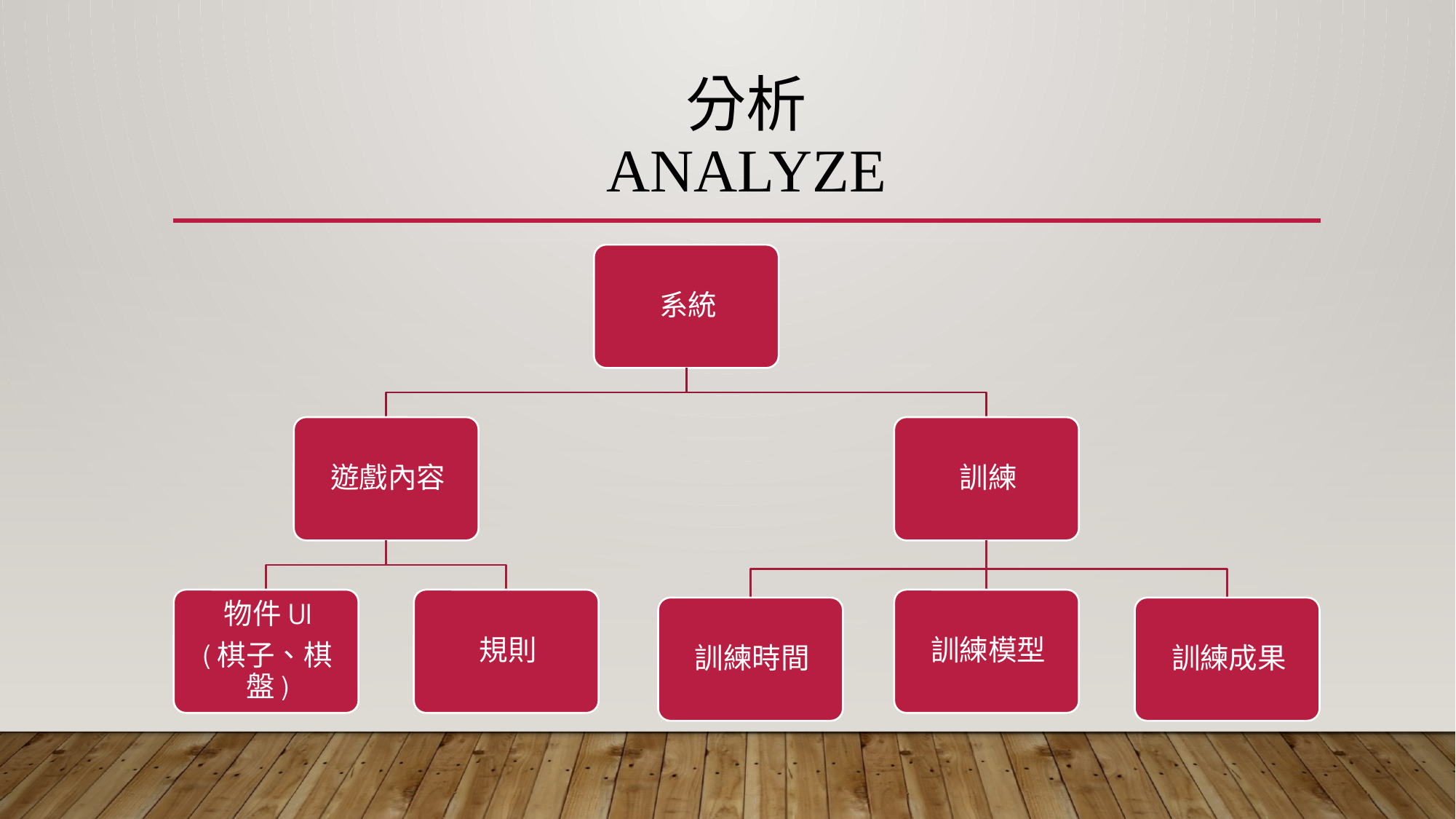

# 分析 Analyze
系統
遊戲內容
物件UI
(棋子、棋盤)
規則
訓練
訓練時間
訓練模型
訓練成果